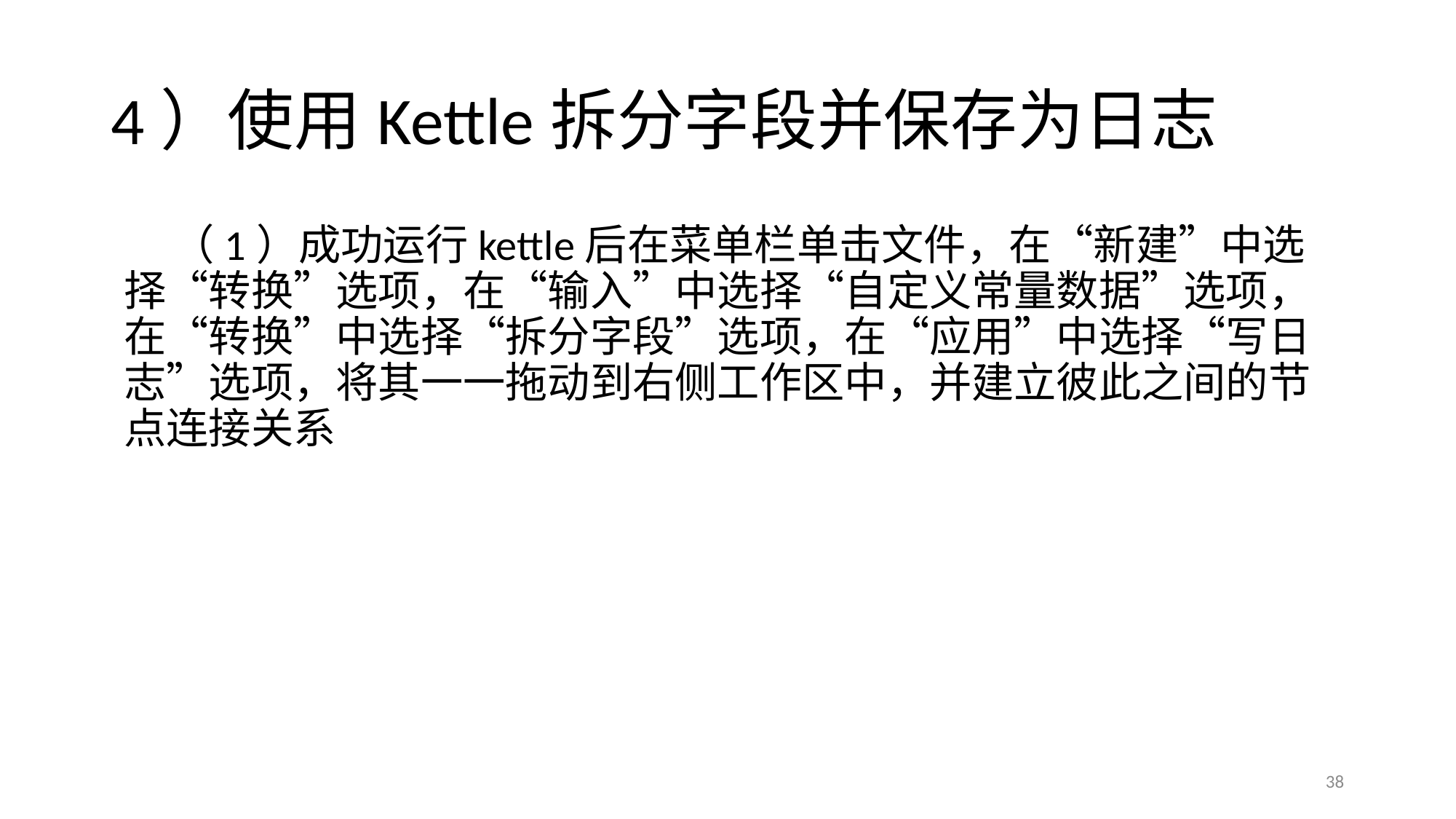

# 4）使用Kettle拆分字段并保存为日志
    （1）成功运行kettle后在菜单栏单击文件，在“新建”中选择“转换”选项，在“输入”中选择“自定义常量数据”选项，在“转换”中选择“拆分字段”选项，在“应用”中选择“写日志”选项，将其一一拖动到右侧工作区中，并建立彼此之间的节点连接关系
38